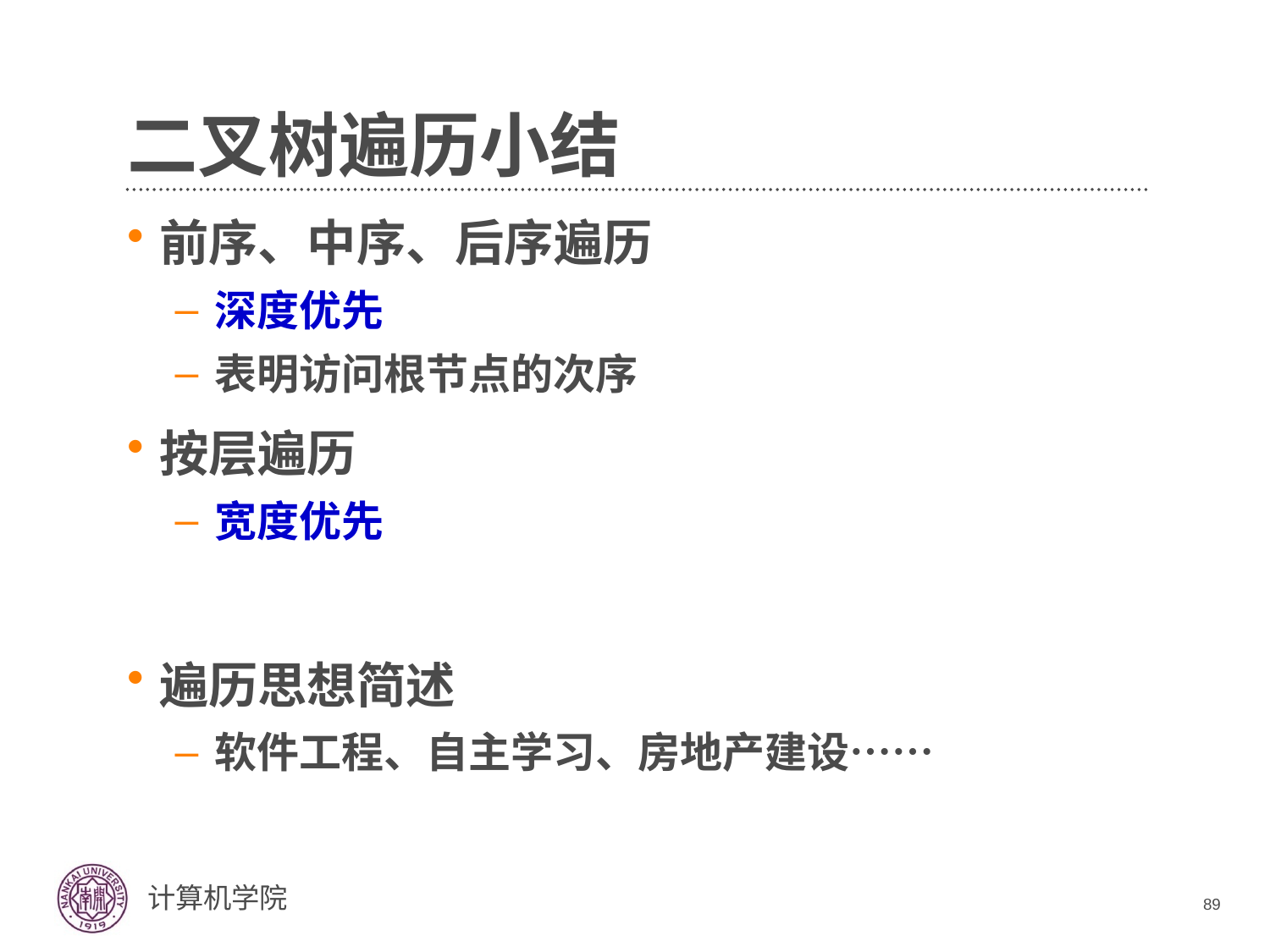

# 二叉树遍历小结
前序、中序、后序遍历
深度优先
表明访问根节点的次序
按层遍历
宽度优先

遍历思想简述
软件工程、自主学习、房地产建设……
89